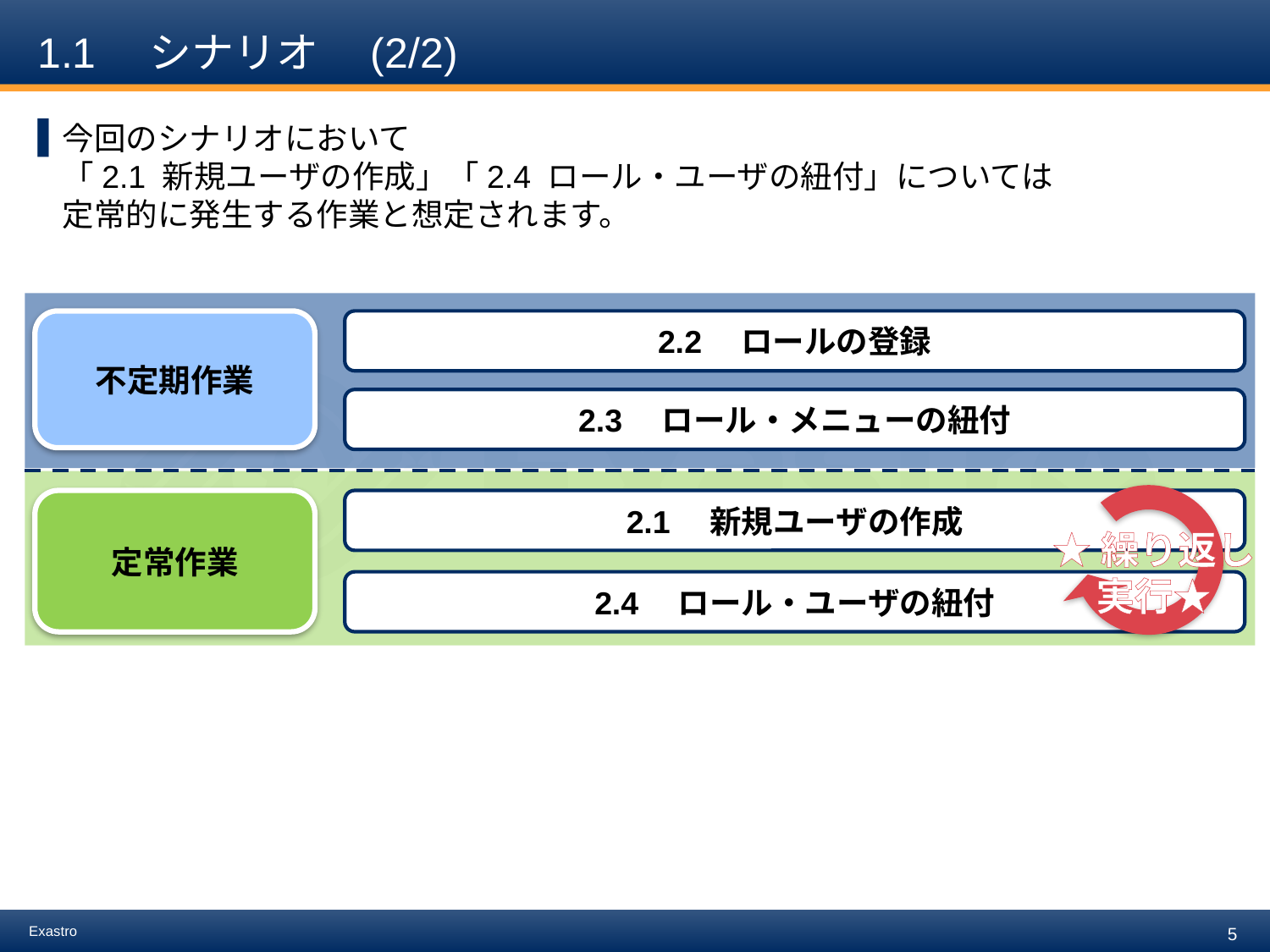

# 1.1　シナリオ　(2/2)
今回のシナリオにおいて
「2.1 新規ユーザの作成」「2.4 ロール・ユーザの紐付」については
定常的に発生する作業と想定されます。

不定期作業
2.2　ロールの登録
2.3　ロール・メニューの紐付

定常作業
2.1　新規ユーザの作成
★繰り返し
実行★
2.4　ロール・ユーザの紐付